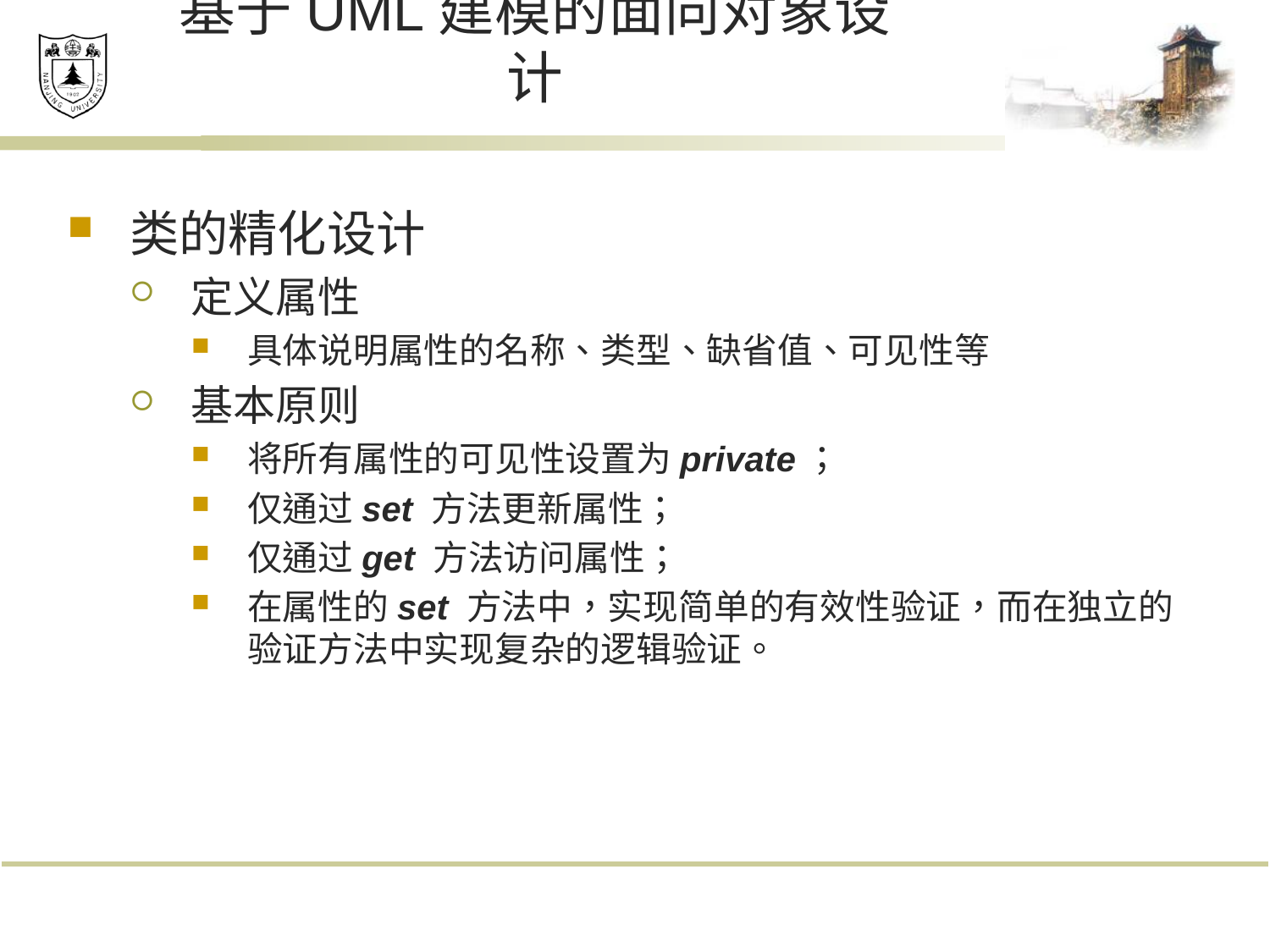

# 基于UML建模的面向对象设计
类的精化设计
定义属性
具体说明属性的名称、类型、缺省值、可见性等
基本原则
将所有属性的可见性设置为private；
仅通过set 方法更新属性；
仅通过get 方法访问属性；
在属性的set 方法中，实现简单的有效性验证，而在独立的验证方法中实现复杂的逻辑验证。